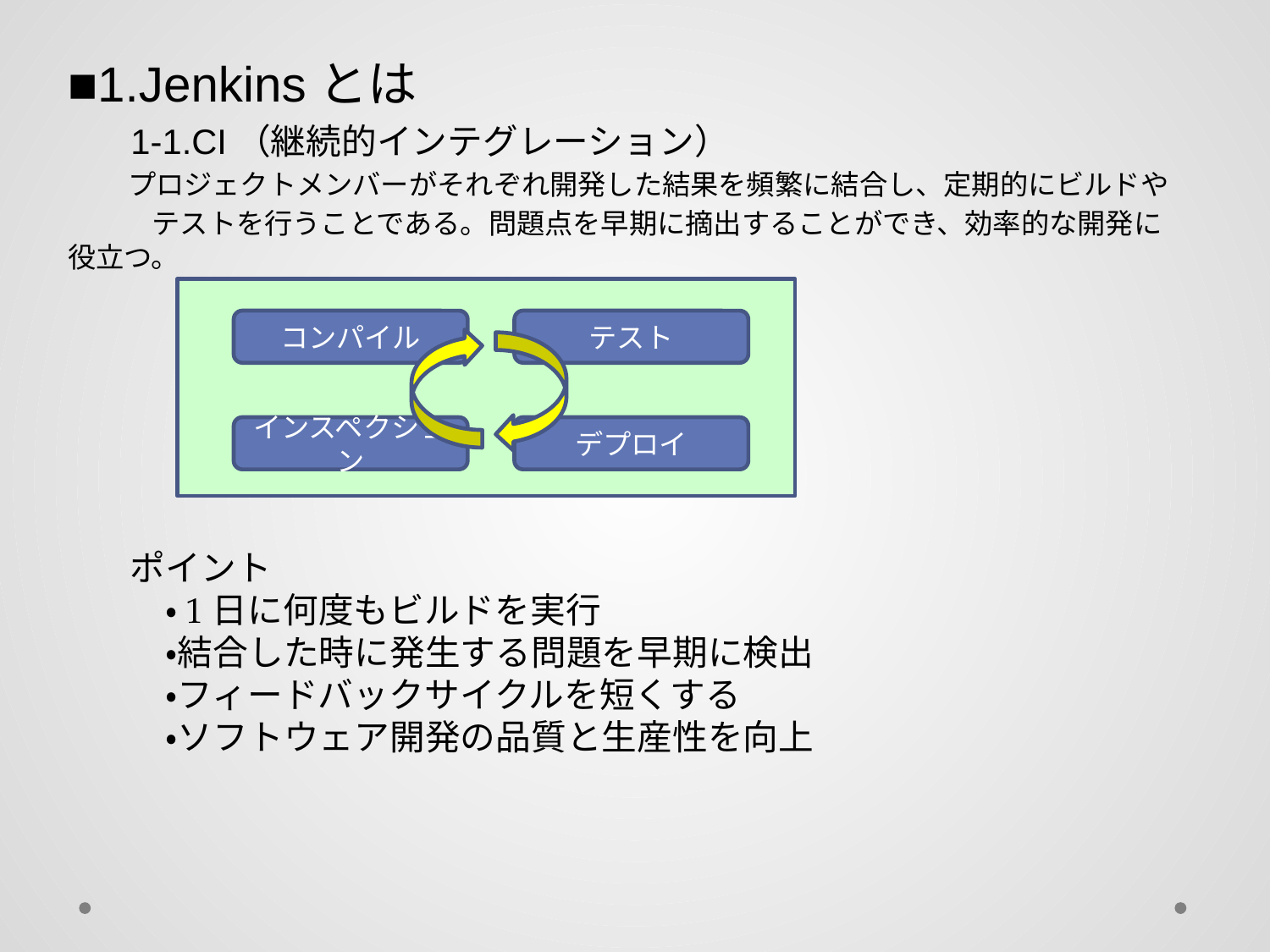

■1.Jenkinsとは
　　1-1.CI（継続的インテグレーション）
    　プロジェクトメンバーがそれぞれ開発した結果を頻繁に結合し、定期的にビルドや
　　　テストを行うことである。問題点を早期に摘出することができ、効率的な開発に役立つ。

コンパイル
テスト

デプロイ
インスペクション
ポイント
　・1日に何度もビルドを実行
　・結合した時に発生する問題を早期に検出
　・フィードバックサイクルを短くする
　・ソフトウェア開発の品質と生産性を向上